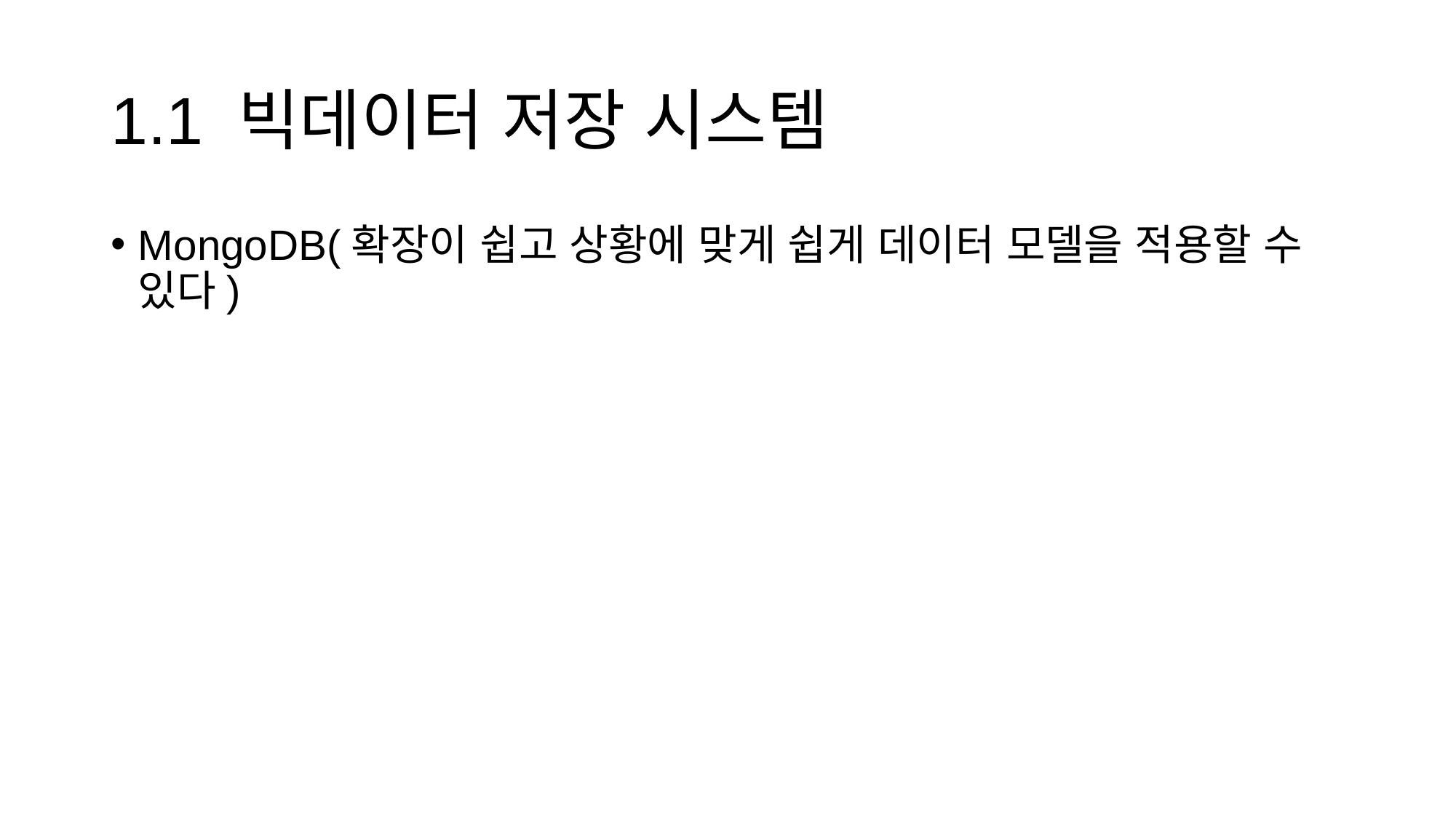

# 1.1 빅데이터 저장 시스템
MongoDB(확장이 쉽고 상황에 맞게 쉽게 데이터 모델을 적용할 수 있다)